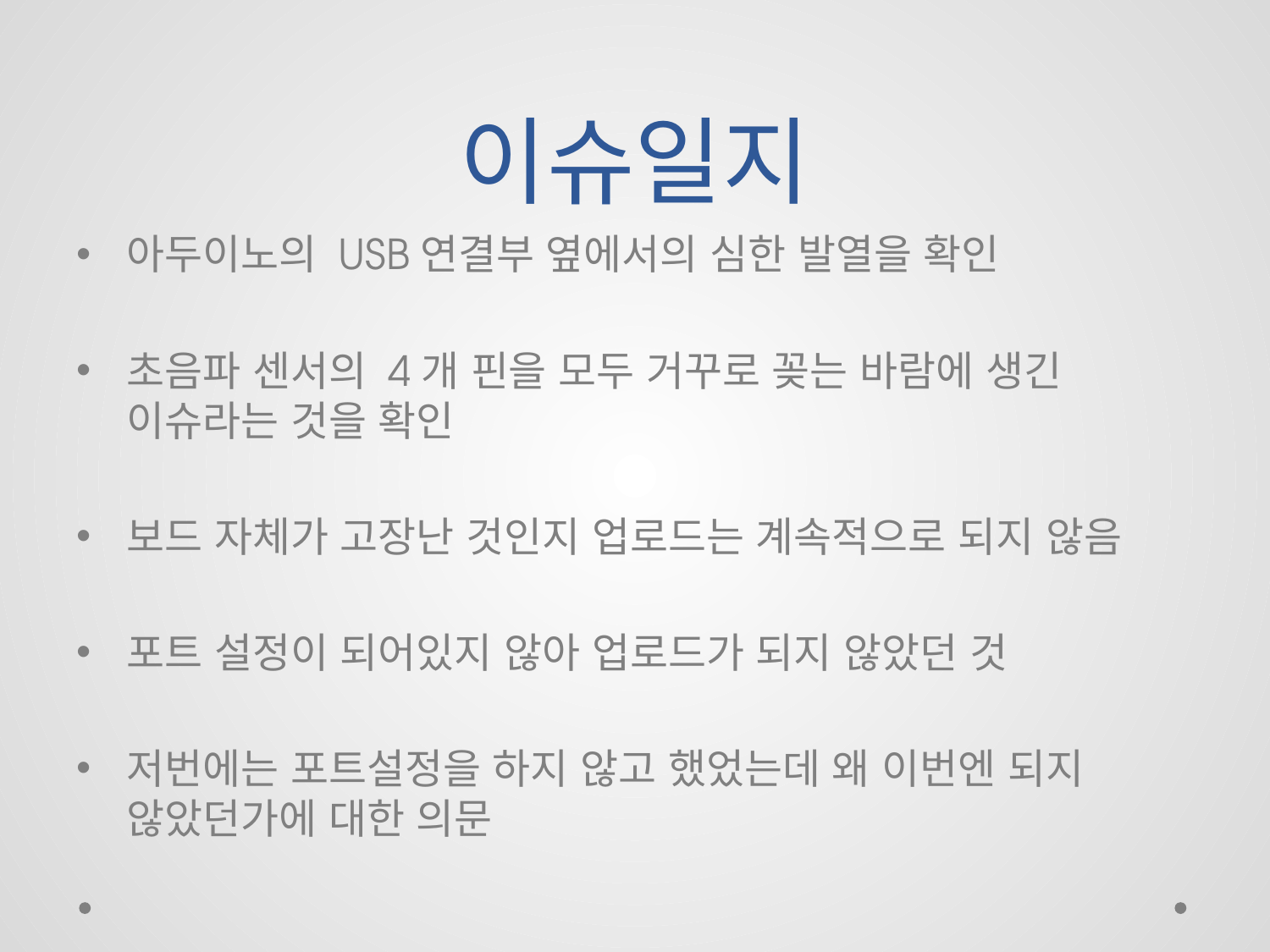

# 이슈일지
아두이노의 USB연결부 옆에서의 심한 발열을 확인

초음파 센서의 4개 핀을 모두 거꾸로 꽂는 바람에 생긴 이슈라는 것을 확인

보드 자체가 고장난 것인지 업로드는 계속적으로 되지 않음

포트 설정이 되어있지 않아 업로드가 되지 않았던 것

저번에는 포트설정을 하지 않고 했었는데 왜 이번엔 되지 않았던가에 대한 의문